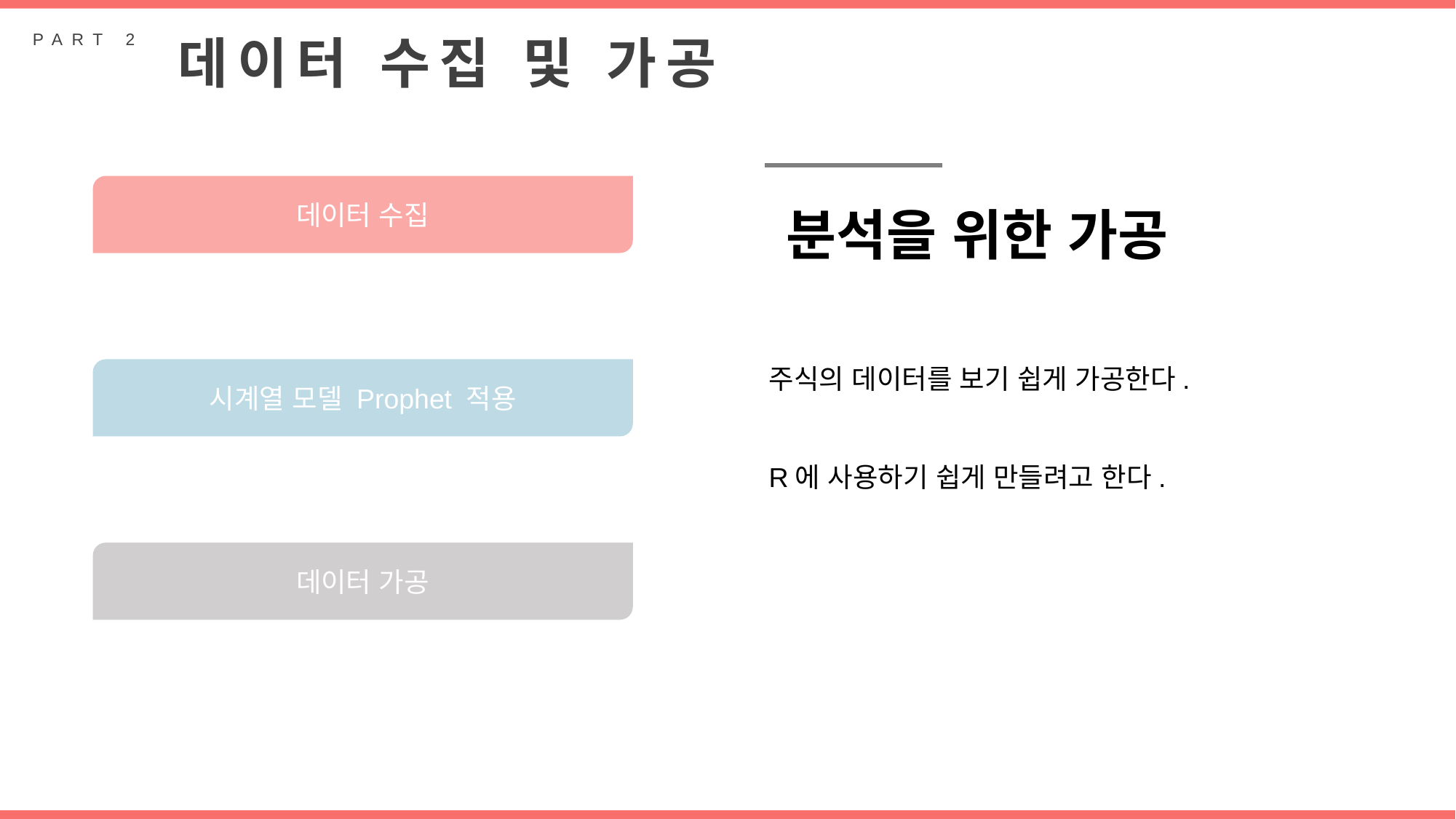

PART 2
데이터 수집 및 가공
데이터 수집
분석을 위한 가공
주식의 데이터를 보기 쉽게 가공한다.

R에 사용하기 쉽게 만들려고 한다.

시계열 모델 Prophet 적용
데이터 가공